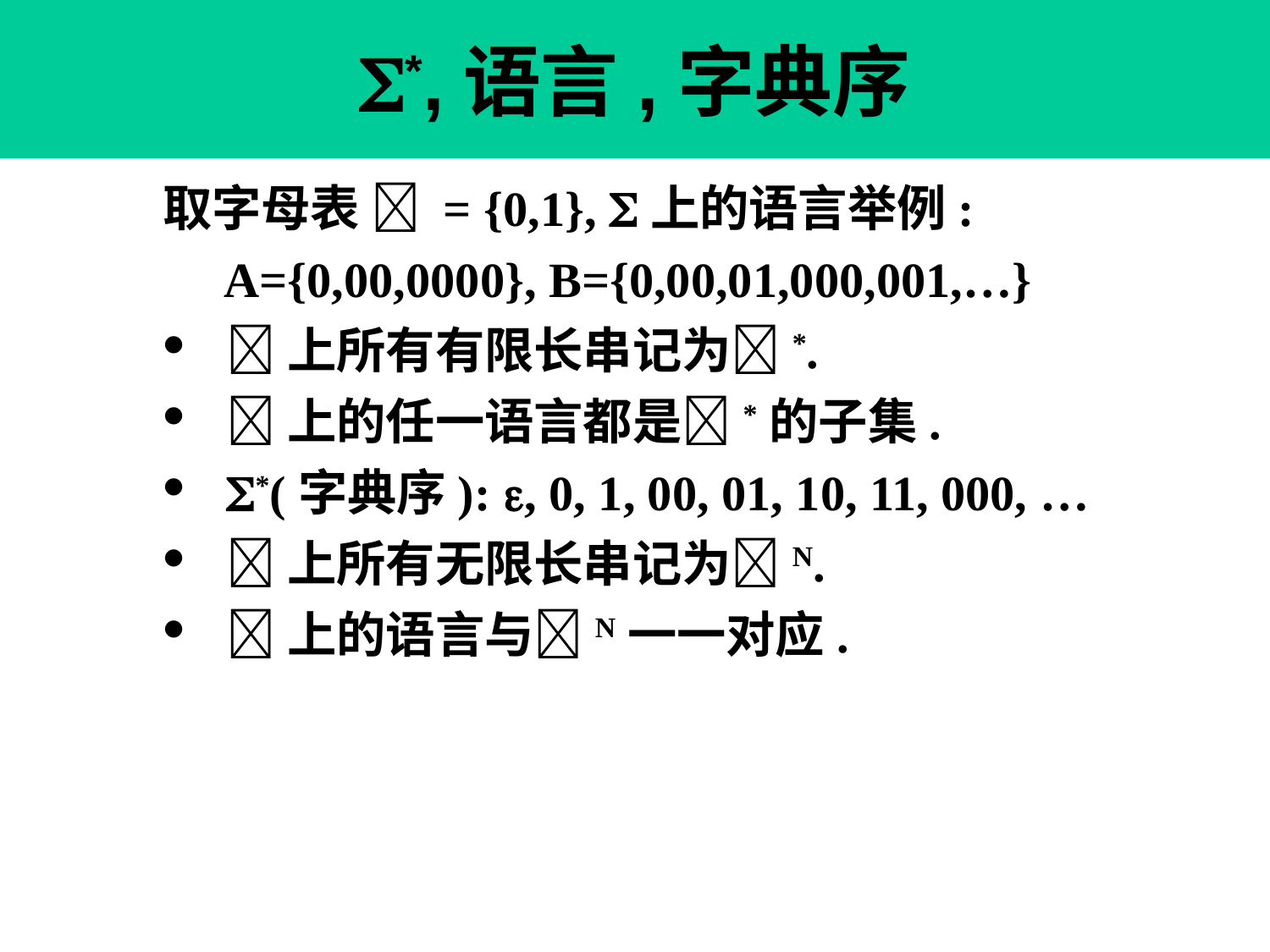

# Σ*,语言,字典序
取字母表 Σ = {0,1}, Σ上的语言举例:
     A={0,00,0000}, B={0,00,01,000,001,…}
Σ上所有有限长串记为Σ*.
Σ上的任一语言都是Σ*的子集.
Σ*(字典序): ε, 0, 1, 00, 01, 10, 11, 000, …
Σ上所有无限长串记为ΣN.
Σ上的语言与ΣN一一对应.